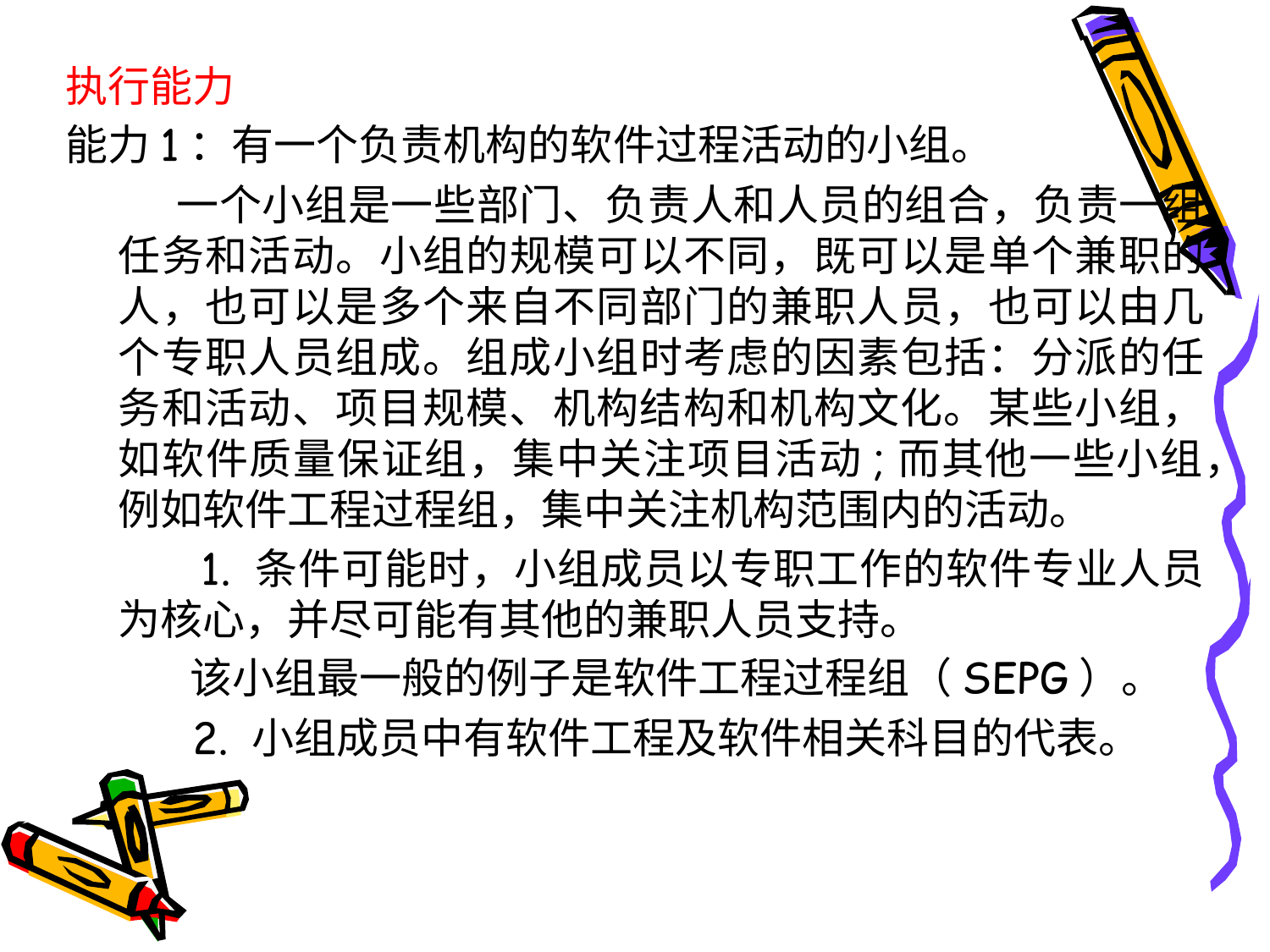

执行能力
能力1：有一个负责机构的软件过程活动的小组。
          一个小组是一些部门、负责人和人员的组合，负责一组任务和活动。小组的规模可以不同，既可以是单个兼职的人，也可以是多个来自不同部门的兼职人员，也可以由几个专职人员组成。组成小组时考虑的因素包括：分派的任务和活动、项目规模、机构结构和机构文化。某些小组，如软件质量保证组，集中关注项目活动;而其他一些小组，例如软件工程过程组，集中关注机构范围内的活动。
          1. 条件可能时，小组成员以专职工作的软件专业人员为核心，并尽可能有其他的兼职人员支持。
            该小组最一般的例子是软件工程过程组（SEPG）。
          2. 小组成员中有软件工程及软件相关科目的代表。